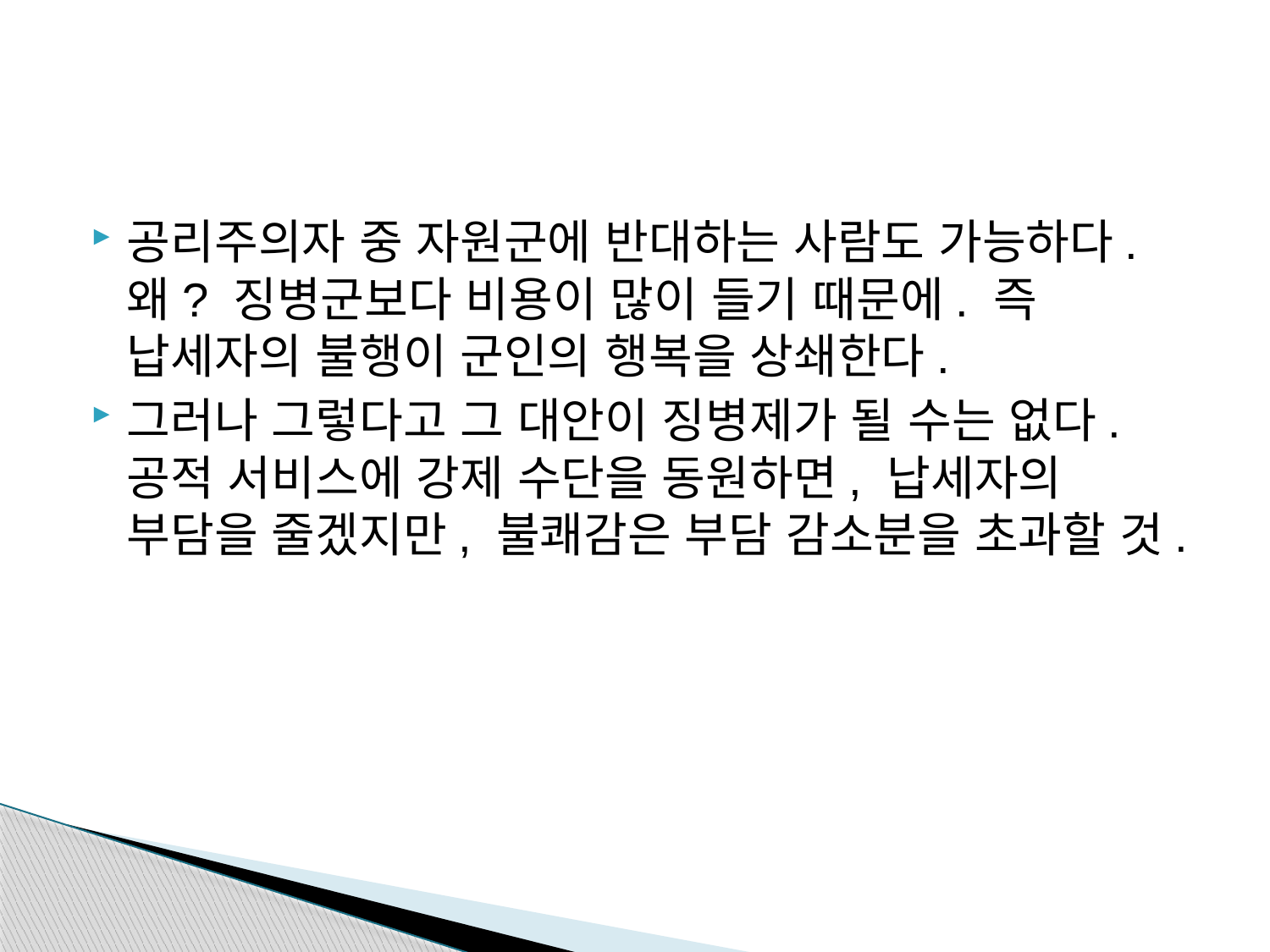

#
공리주의자 중 자원군에 반대하는 사람도 가능하다. 왜? 징병군보다 비용이 많이 들기 때문에. 즉 납세자의 불행이 군인의 행복을 상쇄한다.
그러나 그렇다고 그 대안이 징병제가 될 수는 없다. 공적 서비스에 강제 수단을 동원하면, 납세자의 부담을 줄겠지만, 불쾌감은 부담 감소분을 초과할 것.